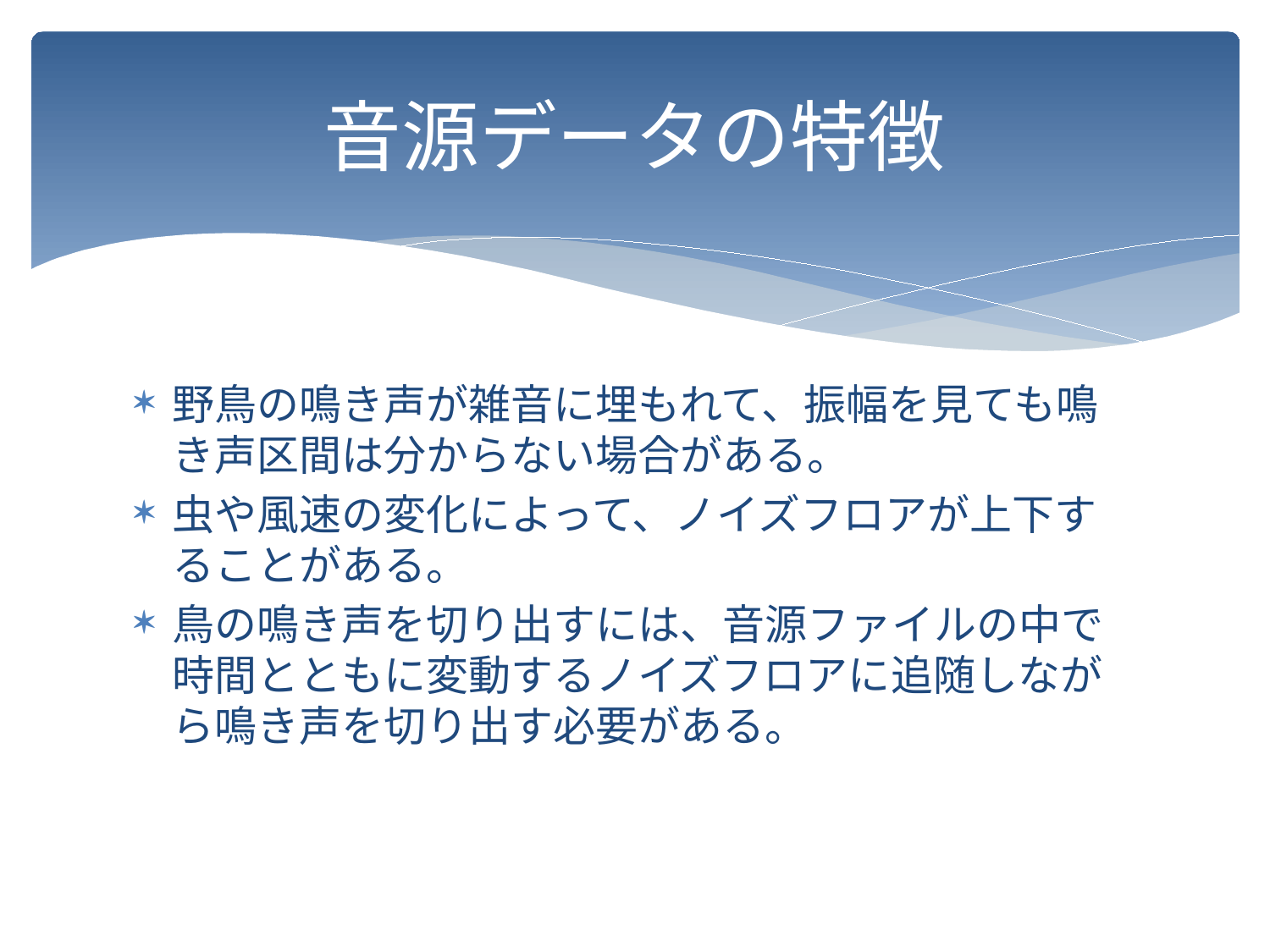

# 音源データの特徴
野鳥の鳴き声が雑音に埋もれて、振幅を見ても鳴き声区間は分からない場合がある。
虫や風速の変化によって、ノイズフロアが上下することがある。
鳥の鳴き声を切り出すには、音源ファイルの中で時間とともに変動するノイズフロアに追随しながら鳴き声を切り出す必要がある。